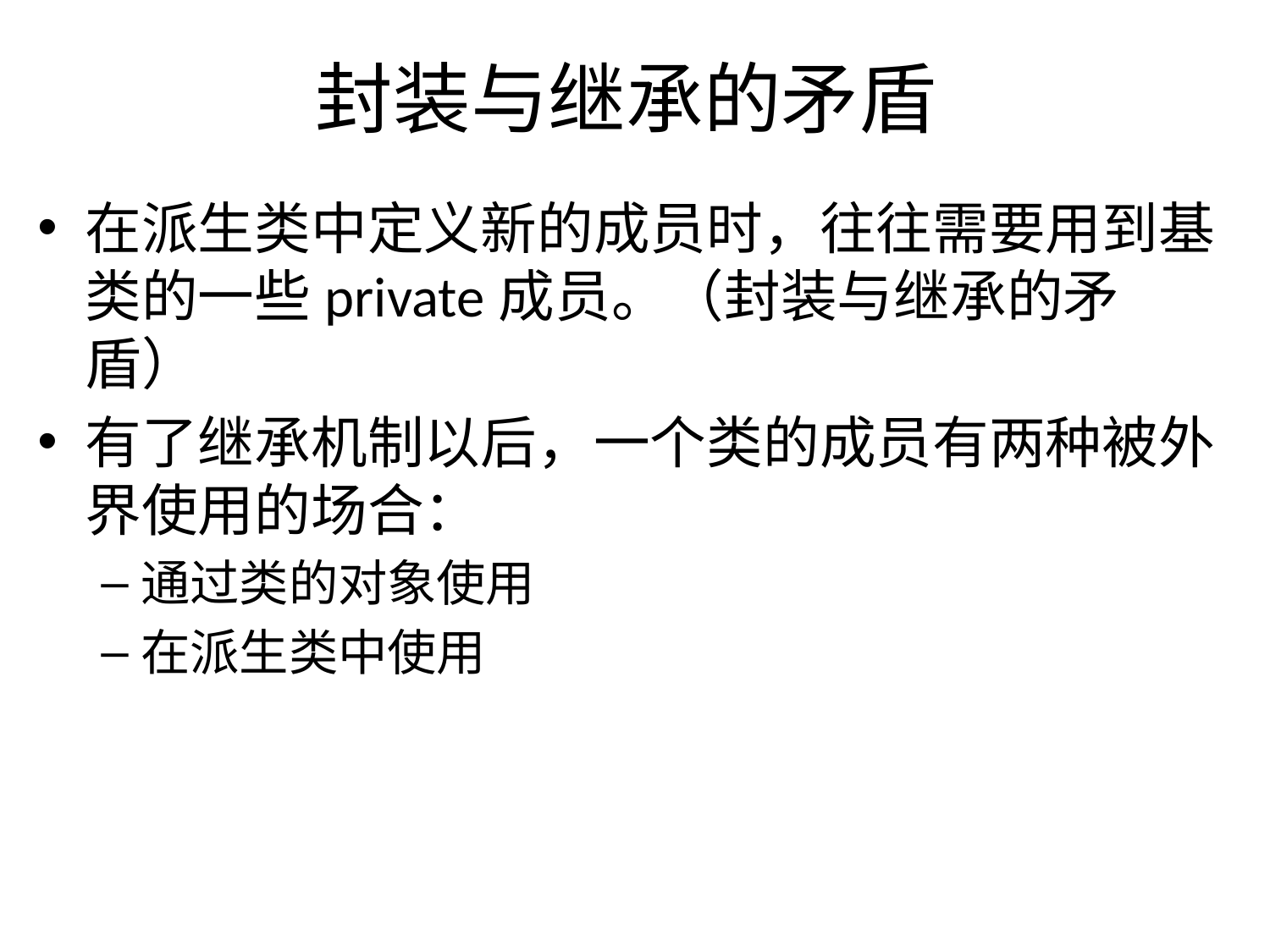

# 封装与继承的矛盾
在派生类中定义新的成员时，往往需要用到基类的一些private成员。（封装与继承的矛盾）
有了继承机制以后，一个类的成员有两种被外界使用的场合：
通过类的对象使用
在派生类中使用